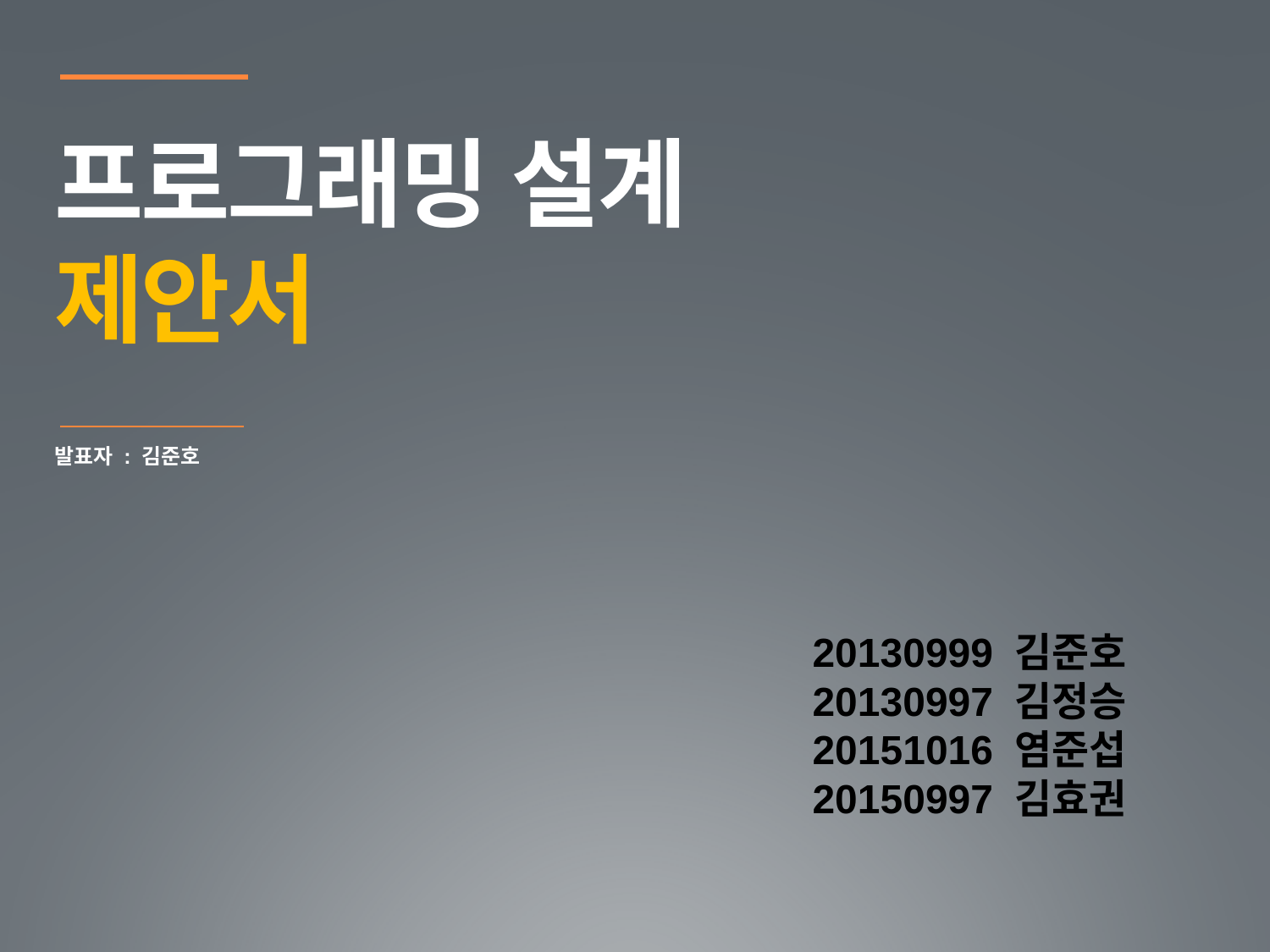

프로그래밍 설계
제안서
발표자 : 김준호
20130999 김준호
20130997 김정승
20151016 염준섭
20150997 김효권